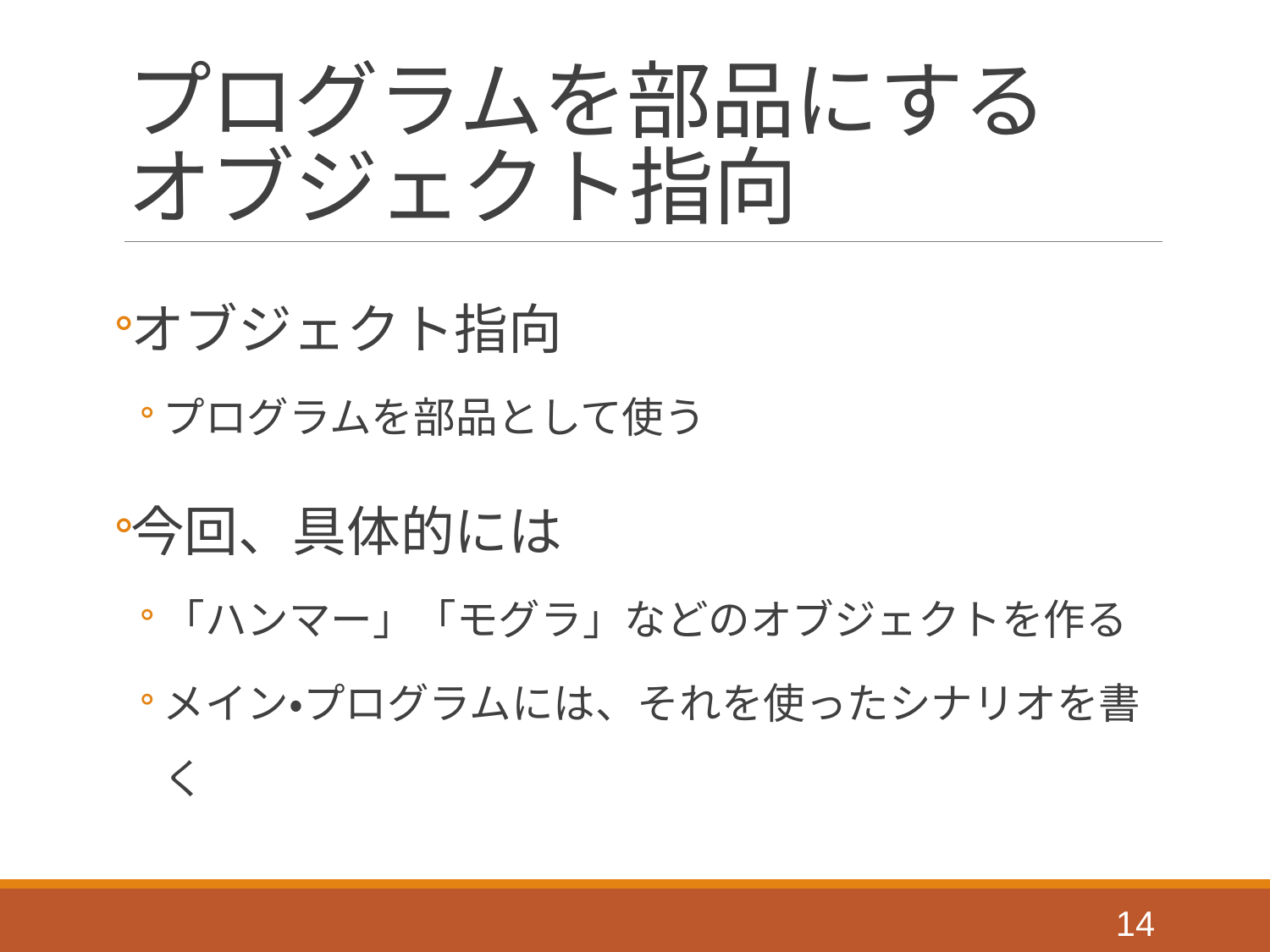

# プログラムを部品にする オブジェクト指向
オブジェクト指向
プログラムを部品として使う
今回、具体的には
「ハンマー」「モグラ」などのオブジェクトを作る
メイン・プログラムには、それを使ったシナリオを書く
14